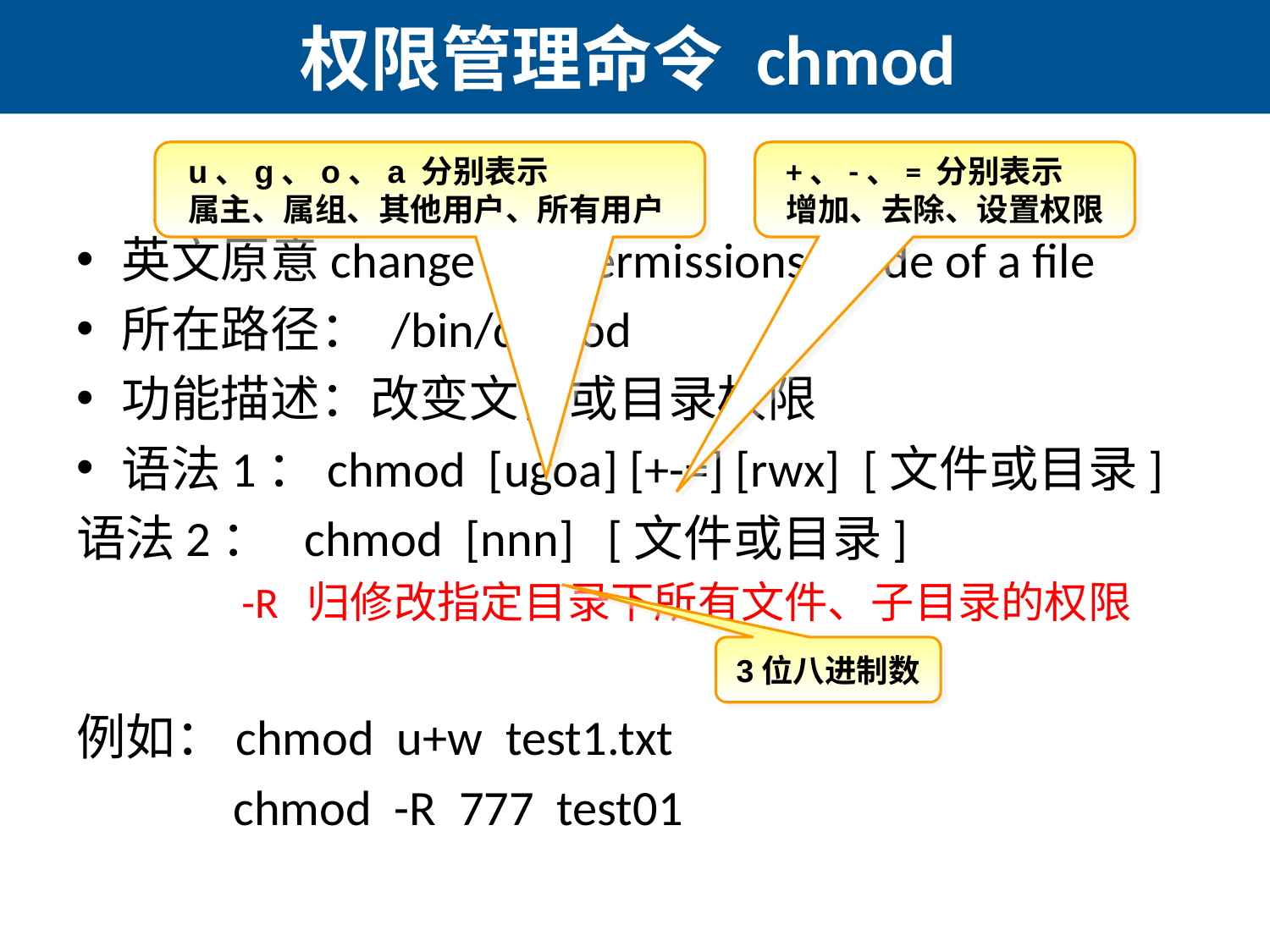

# 权限管理命令 chmod
u、g、o、a 分别表示
属主、属组、其他用户、所有用户
+、-、= 分别表示
增加、去除、设置权限
英文原意change the permissions mode of a file
所在路径： /bin/chmod
功能描述：改变文件或目录权限
语法1：chmod  [ugoa] [+-=] [rwx]  [文件或目录]
语法2：  chmod  [nnn]   [文件或目录]
                 -R  归修改指定目录下所有文件、子目录的权限

例如：chmod  u+w  test1.txt
              chmod  -R  777  test01
3位八进制数